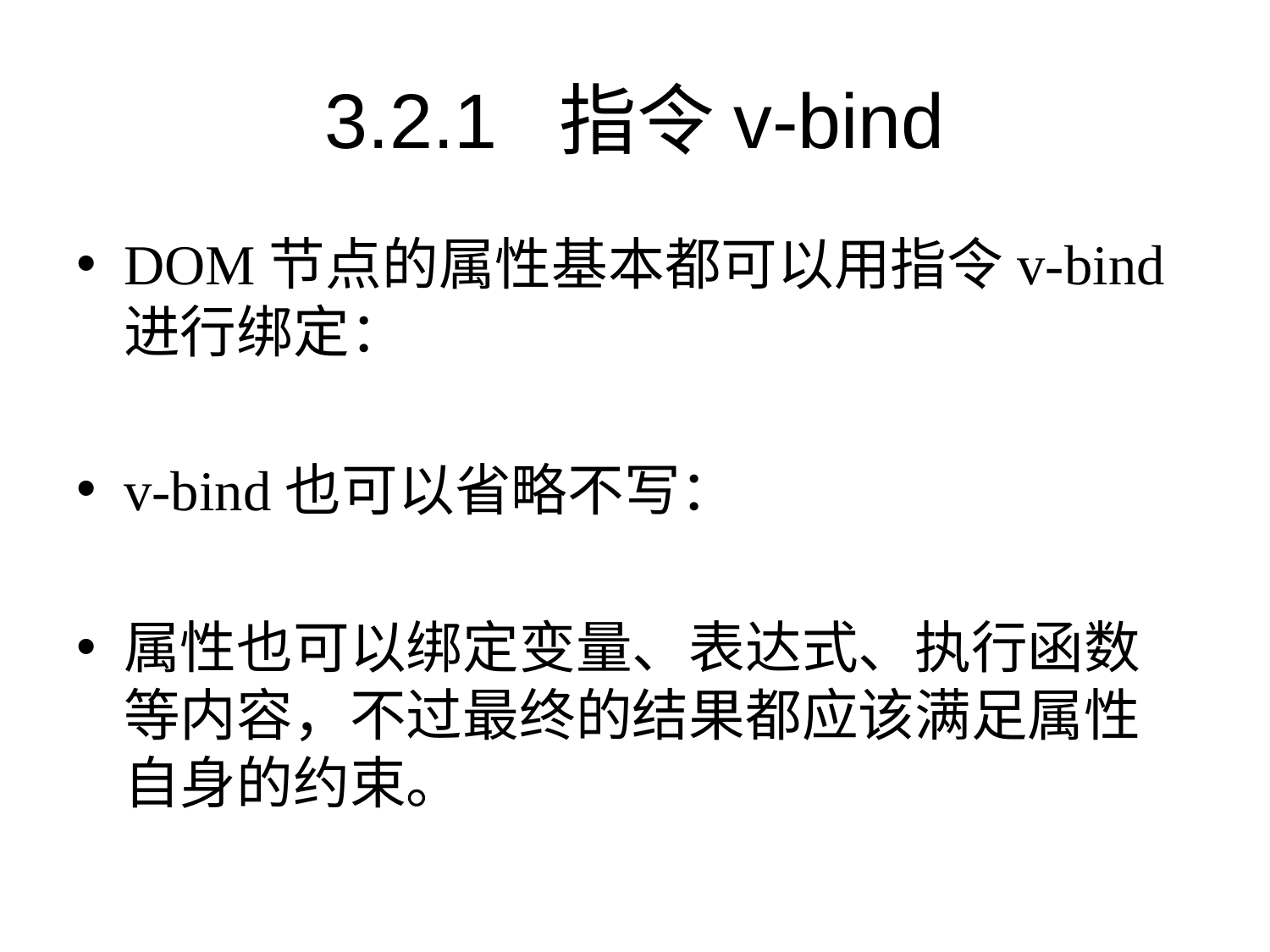

# 3.2.1  指令v-bind
DOM节点的属性基本都可以用指令v-bind进行绑定：

v-bind也可以省略不写：

属性也可以绑定变量、表达式、执行函数等内容，不过最终的结果都应该满足属性自身的约束。